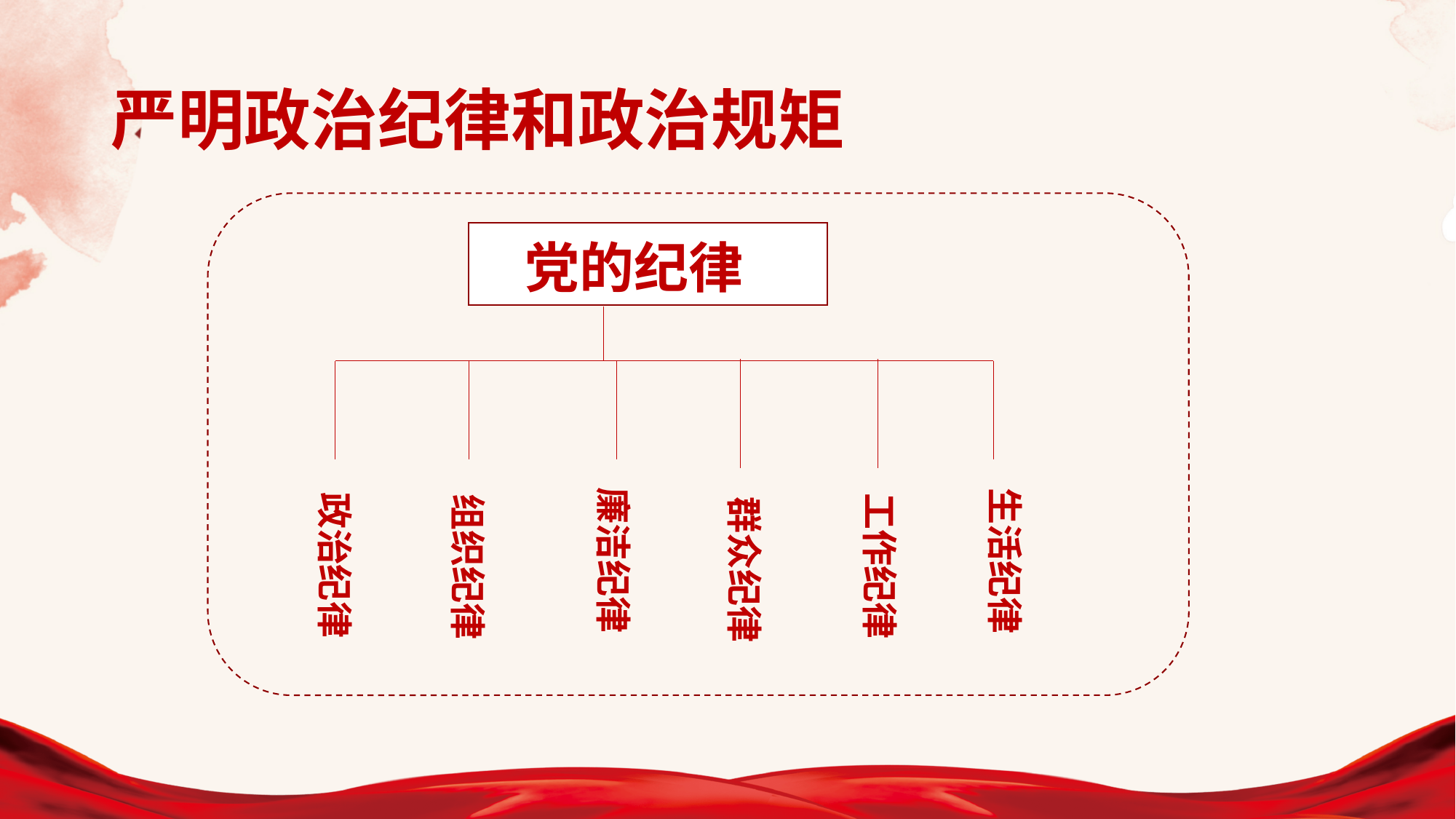

# 严明政治纪律和政治规矩

党的纪律
廉洁纪律
生活纪律
政治纪律
工作纪律
组织纪律
群众纪律